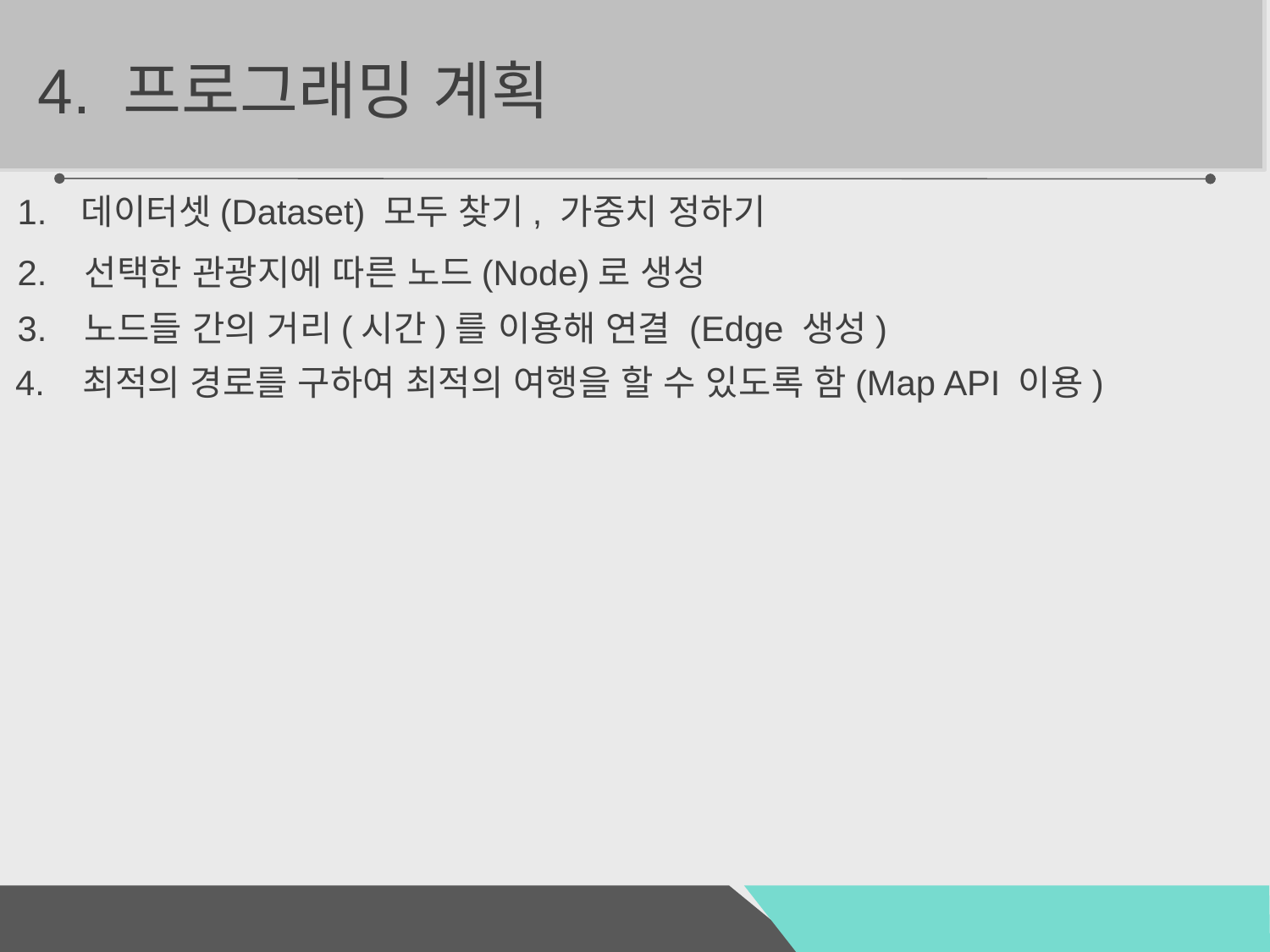

# 4. 프로그래밍 계획
데이터셋(Dataset) 모두 찾기, 가중치 정하기
2.   선택한 관광지에 따른 노드(Node)로 생성
3.   노드들 간의 거리(시간)를 이용해 연결 (Edge 생성)
4.   최적의 경로를 구하여 최적의 여행을 할 수 있도록 함(Map API 이용)